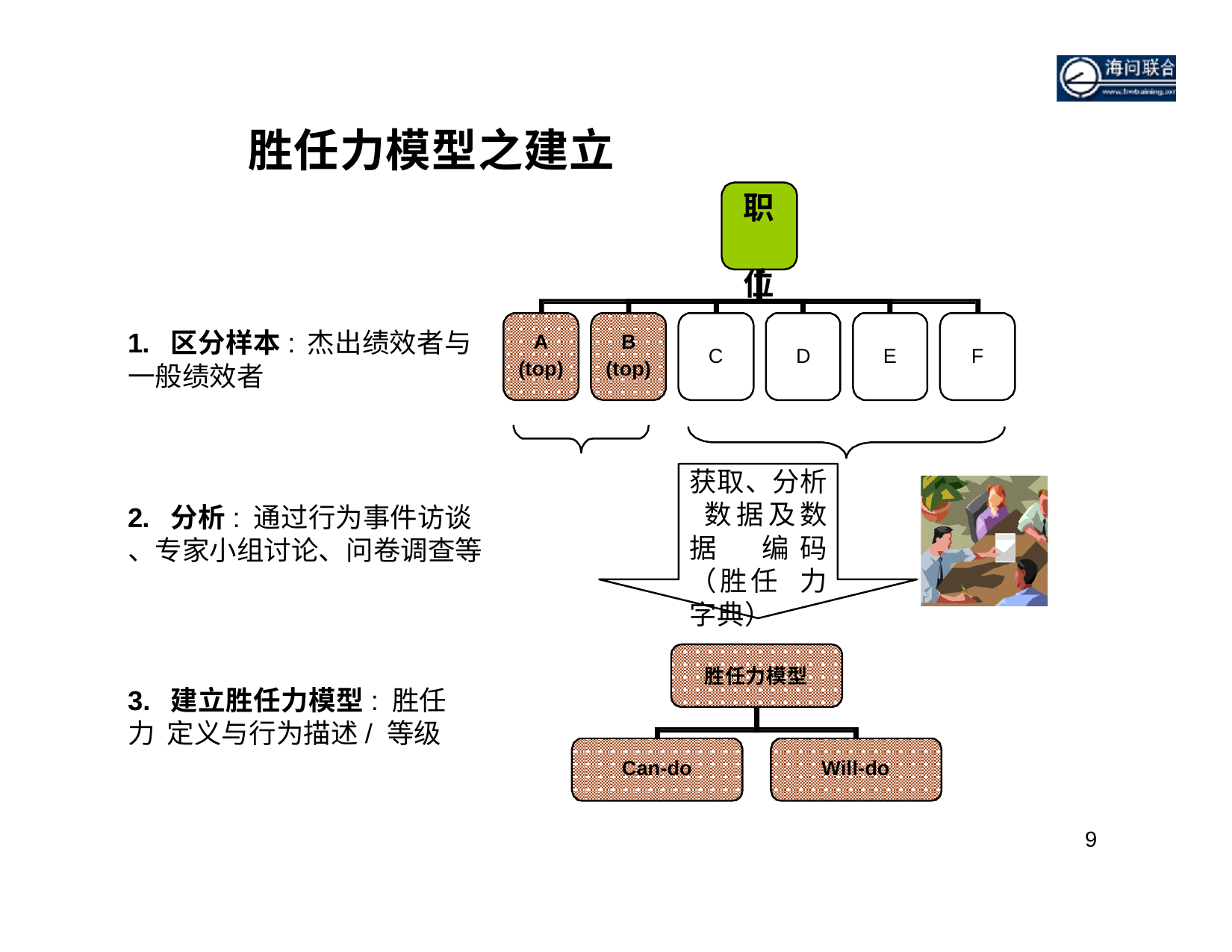

# 胜任力模型之建立

职  位

1.	区分样本:
一般绩效者
杰出绩效者与
A
(top)
B
(top)
C
D
E
F

获取、分析  数据及数据  编码（胜任  力字典）

2.	分析:	通过行为事件访谈
、专家小组讨论、问卷调查等

胜任力模型
3.	建立胜任力模型:	胜任力  定义与行为描述/ 等级

Can-do
Will-do
9